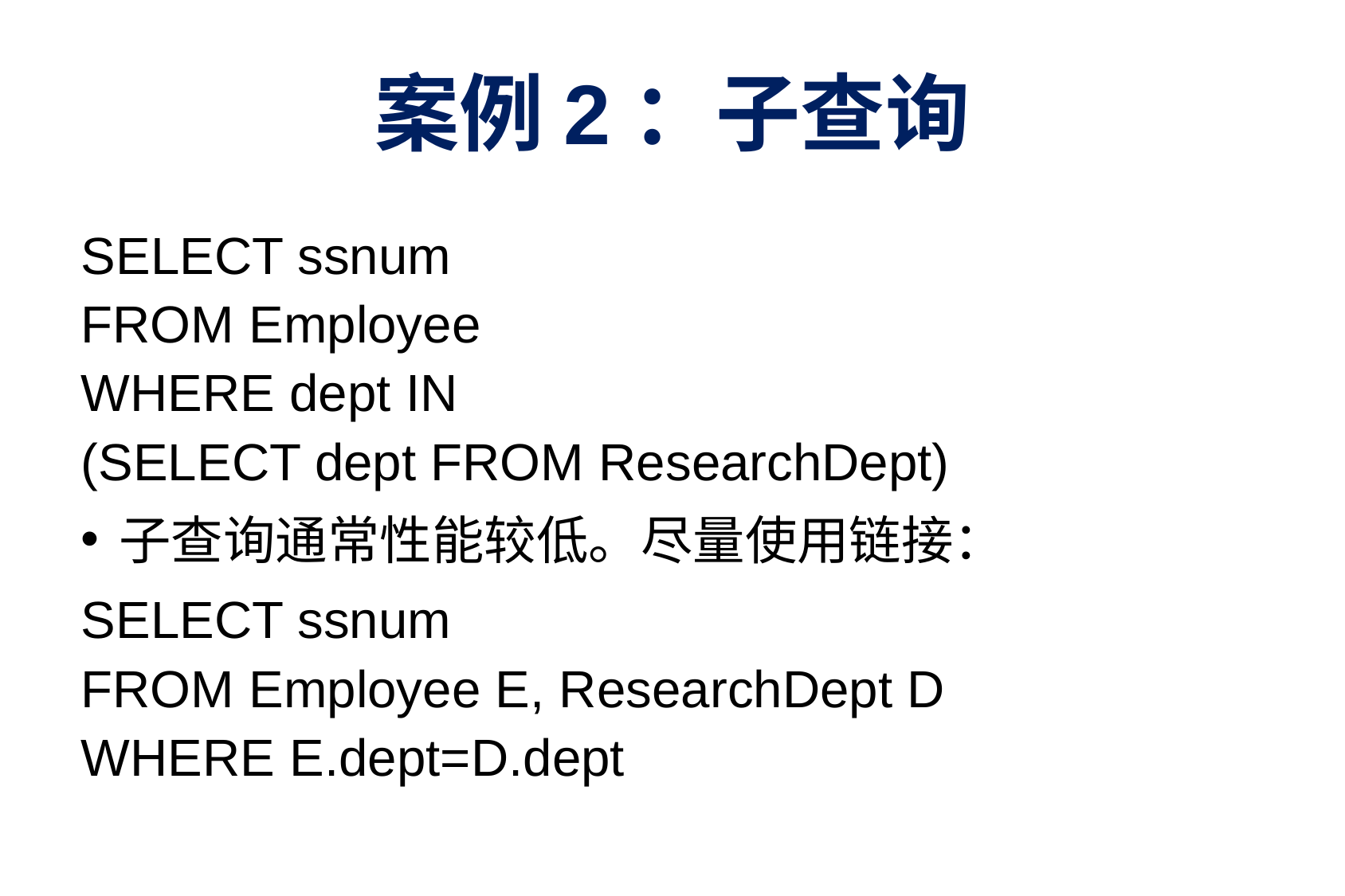

# 案例2：子查询
SELECT ssnum
FROM Employee
WHERE dept IN
(SELECT dept FROM ResearchDept)
 子查询通常性能较低。尽量使用链接：
SELECT ssnum
FROM Employee E, ResearchDept D
WHERE E.dept=D.dept